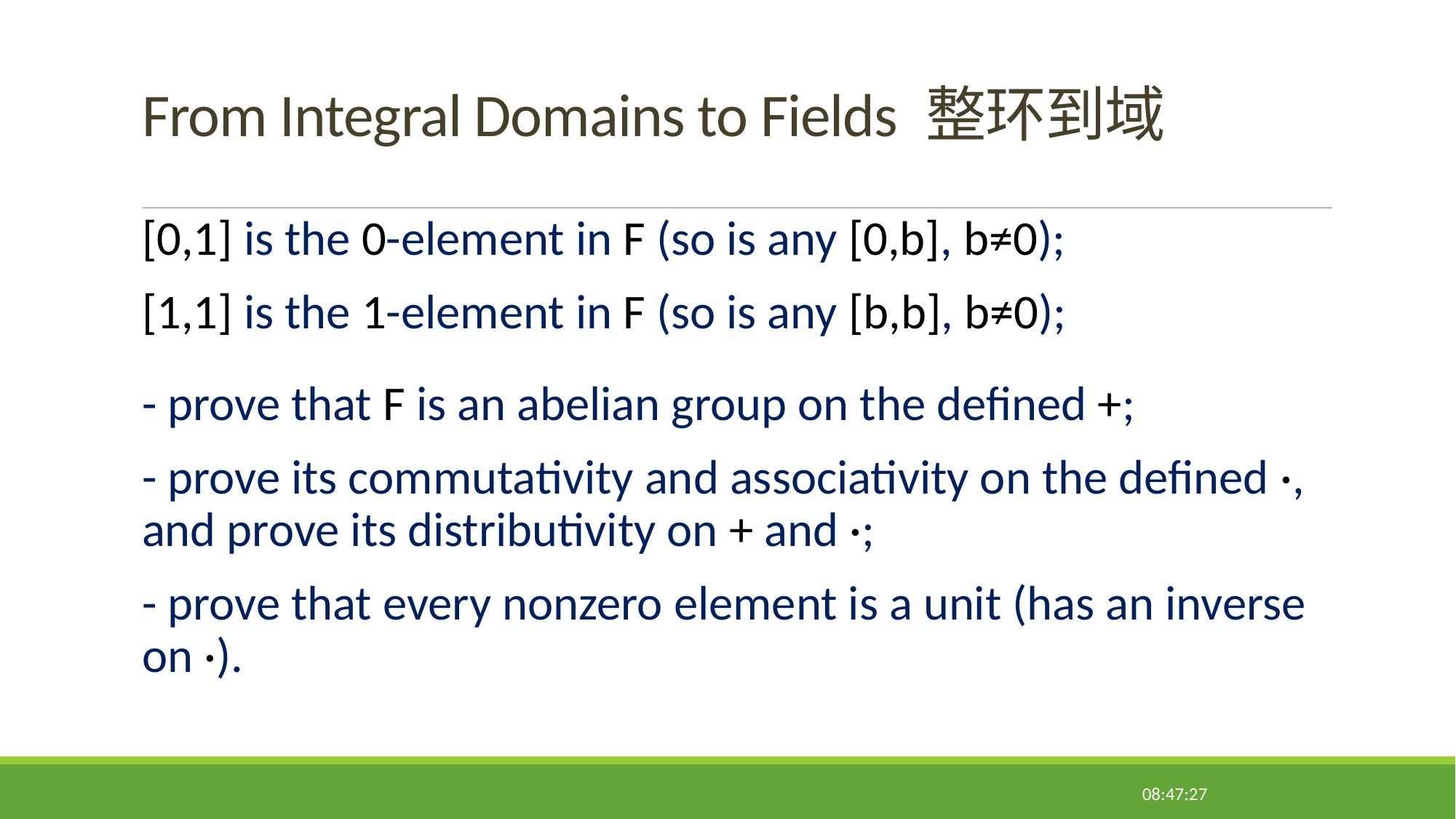

# From Integral Domains to Fields 整环到域
[0,1] is the 0-element in F (so is any [0,b], b≠0);
[1,1] is the 1-element in F (so is any [b,b], b≠0);
- prove that F is an abelian group on the defined +;
- prove its commutativity and associativity on the defined ·, and prove its distributivity on + and ·;
- prove that every nonzero element is a unit (has an inverse on ·).
08:47:27